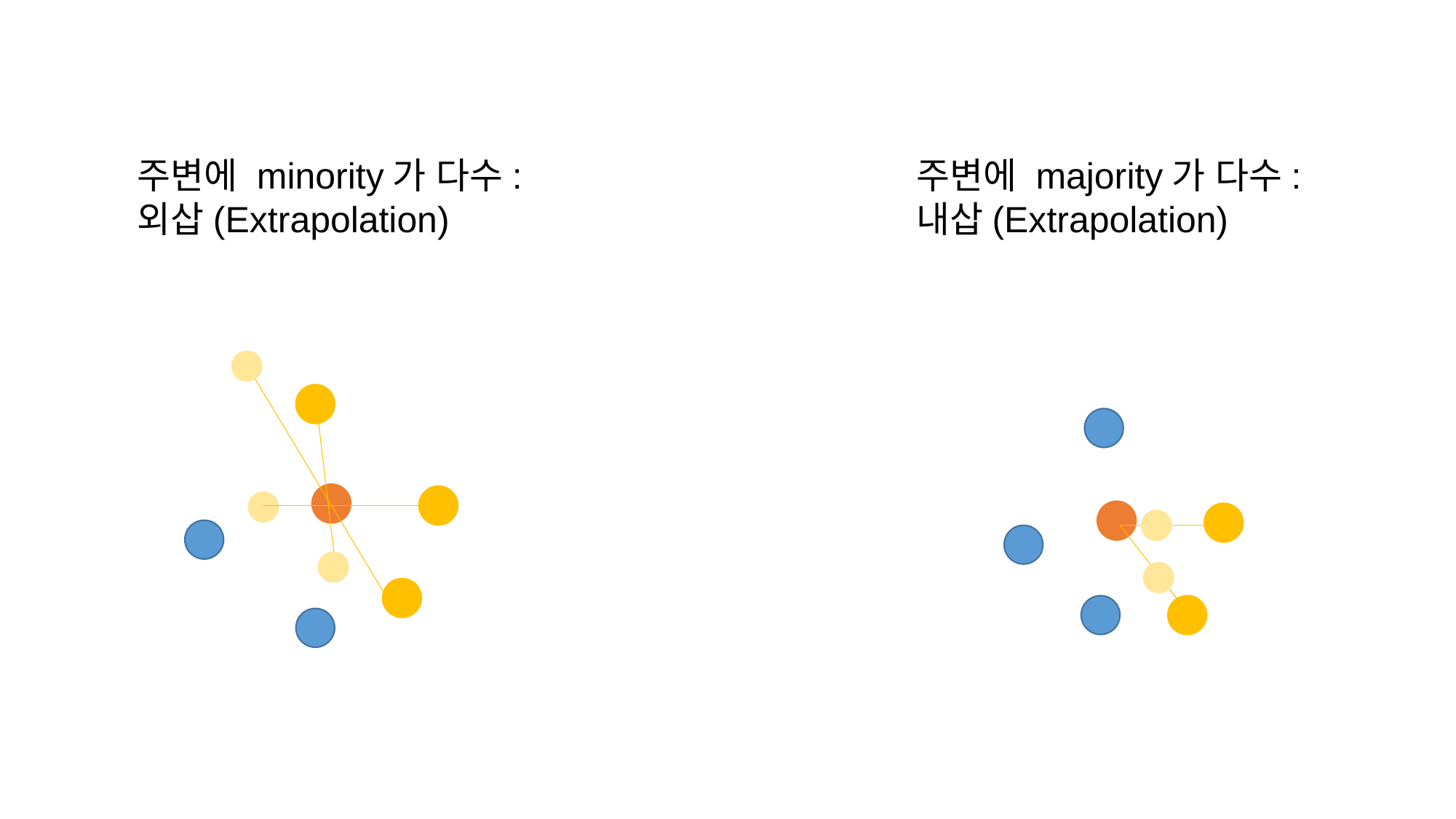

주변에 minority가 다수:
외삽(Extrapolation)
주변에 majority가 다수:
내삽(Extrapolation)